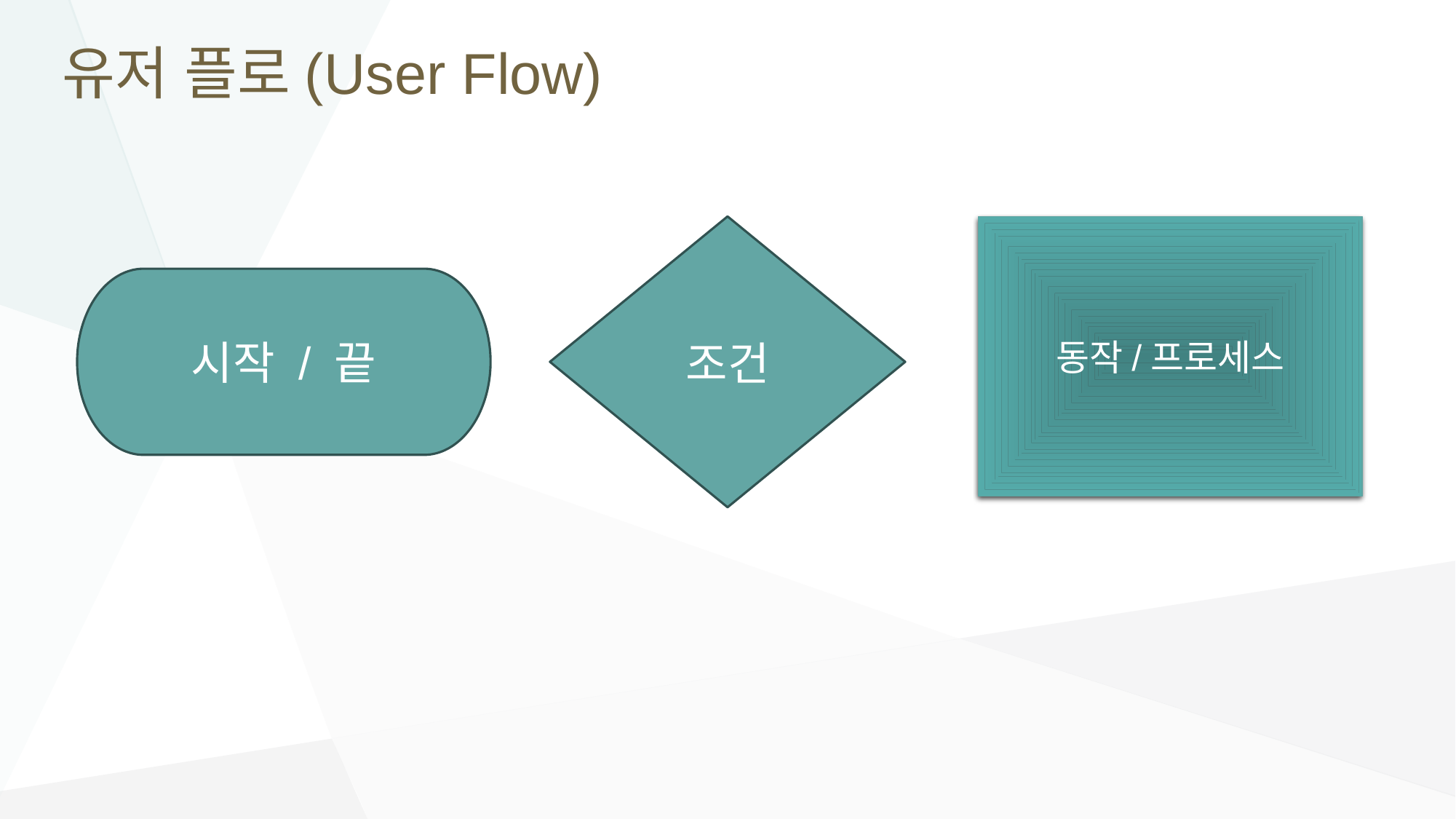

# 유저 플로(User Flow)
조건
동작/프로세스
시작 / 끝